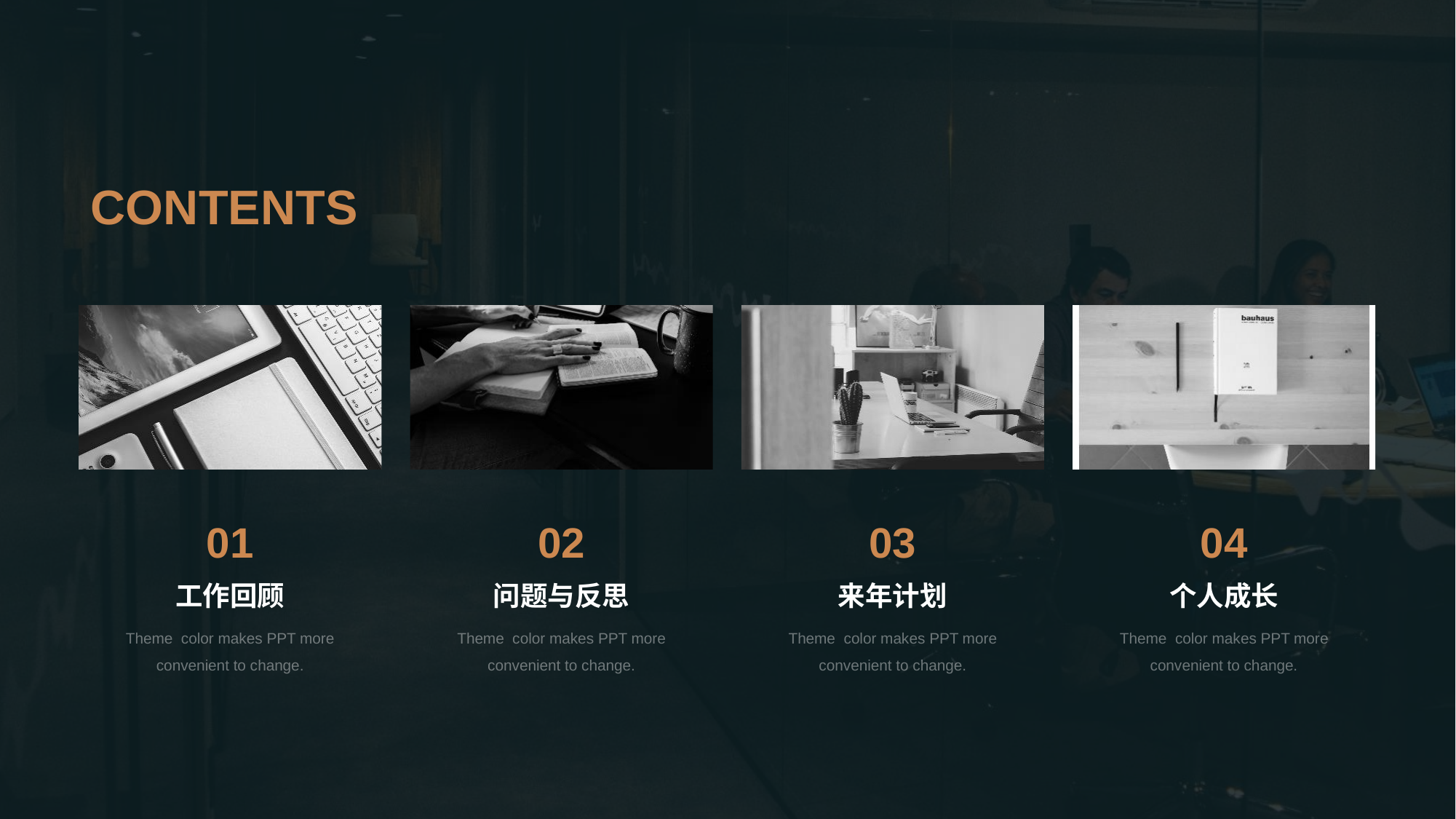

CONTENTS

01
工作回顾
Theme  color makes PPT more convenient to change.

02
问题与反思
Theme  color makes PPT more convenient to change.

03
来年计划
Theme  color makes PPT more convenient to change.

04
个人成长
Theme  color makes PPT more convenient to change.